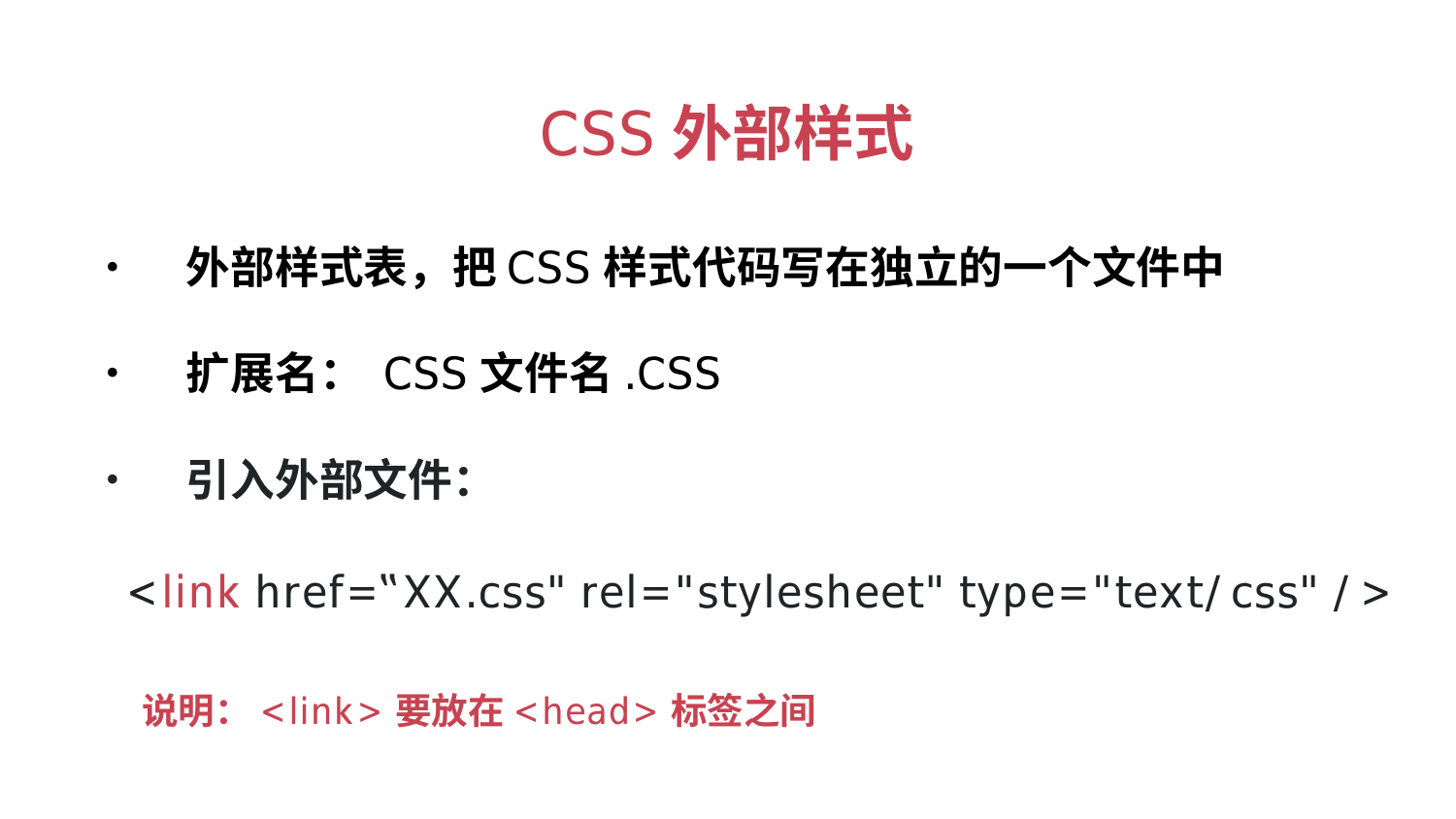

CSS外部样式
•    外部样式表，把CSS样式代码写在独立的一个文件中

•    扩展名： CSS文件名.CSS

•    引入外部文件：
<link href=“XX.css" rel="stylesheet" type="text/css" />
说明：<link>要放在<head>标签之间